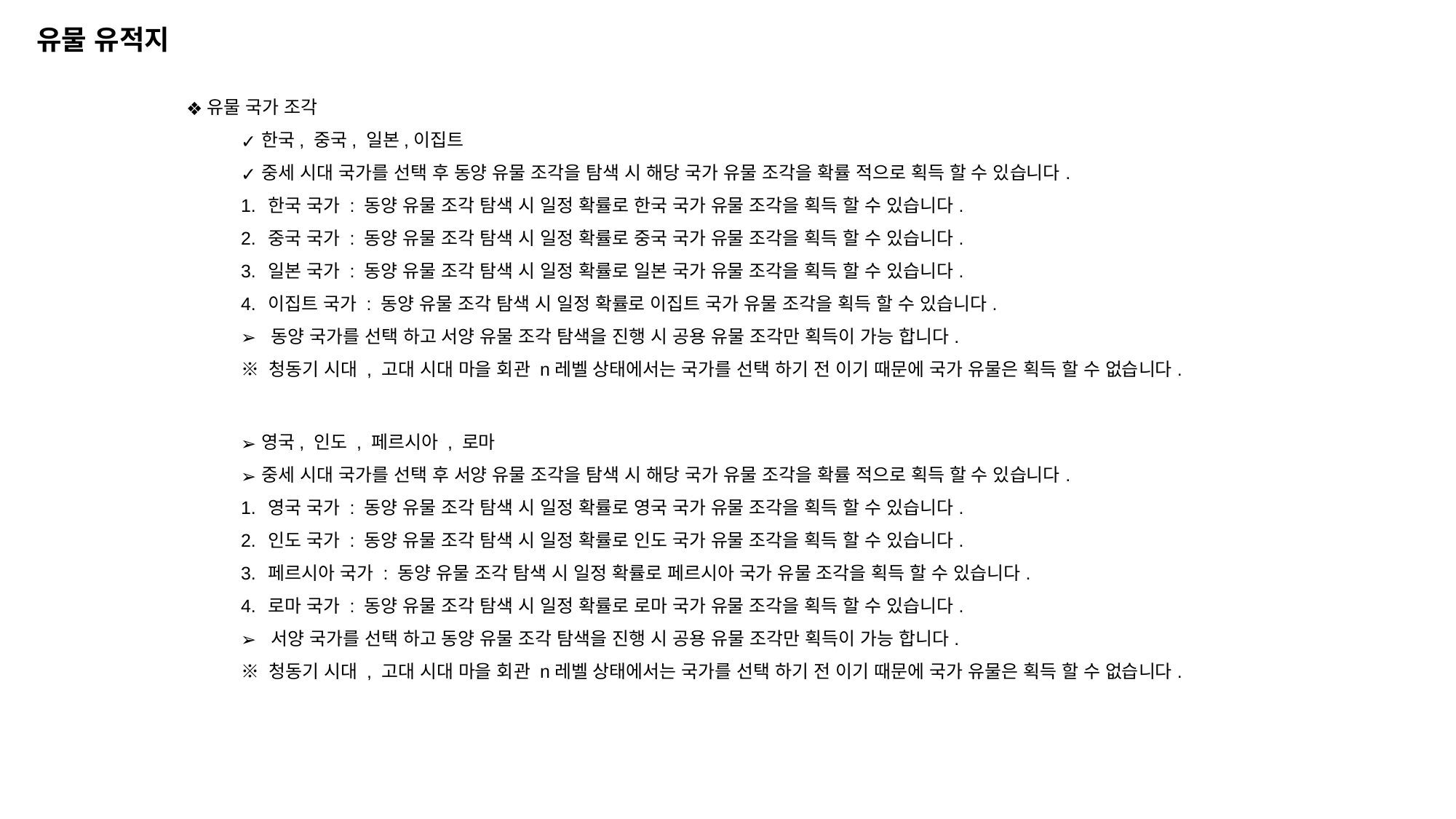

유물 유적지
유물 국가 조각
한국, 중국, 일본,이집트
중세 시대 국가를 선택 후 동양 유물 조각을 탐색 시 해당 국가 유물 조각을 확률 적으로 획득 할 수 있습니다.
한국 국가 : 동양 유물 조각 탐색 시 일정 확률로 한국 국가 유물 조각을 획득 할 수 있습니다.
중국 국가 : 동양 유물 조각 탐색 시 일정 확률로 중국 국가 유물 조각을 획득 할 수 있습니다.
일본 국가 : 동양 유물 조각 탐색 시 일정 확률로 일본 국가 유물 조각을 획득 할 수 있습니다.
이집트 국가 : 동양 유물 조각 탐색 시 일정 확률로 이집트 국가 유물 조각을 획득 할 수 있습니다.
 동양 국가를 선택 하고 서양 유물 조각 탐색을 진행 시 공용 유물 조각만 획득이 가능 합니다.
※ 청동기 시대 , 고대 시대 마을 회관 n레벨 상태에서는 국가를 선택 하기 전 이기 때문에 국가 유물은 획득 할 수 없습니다.

영국, 인도 , 페르시아 , 로마
중세 시대 국가를 선택 후 서양 유물 조각을 탐색 시 해당 국가 유물 조각을 확률 적으로 획득 할 수 있습니다.
영국 국가 : 동양 유물 조각 탐색 시 일정 확률로 영국 국가 유물 조각을 획득 할 수 있습니다.
인도 국가 : 동양 유물 조각 탐색 시 일정 확률로 인도 국가 유물 조각을 획득 할 수 있습니다.
페르시아 국가 : 동양 유물 조각 탐색 시 일정 확률로 페르시아 국가 유물 조각을 획득 할 수 있습니다.
로마 국가 : 동양 유물 조각 탐색 시 일정 확률로 로마 국가 유물 조각을 획득 할 수 있습니다.
 서양 국가를 선택 하고 동양 유물 조각 탐색을 진행 시 공용 유물 조각만 획득이 가능 합니다.
※ 청동기 시대 , 고대 시대 마을 회관 n레벨 상태에서는 국가를 선택 하기 전 이기 때문에 국가 유물은 획득 할 수 없습니다.